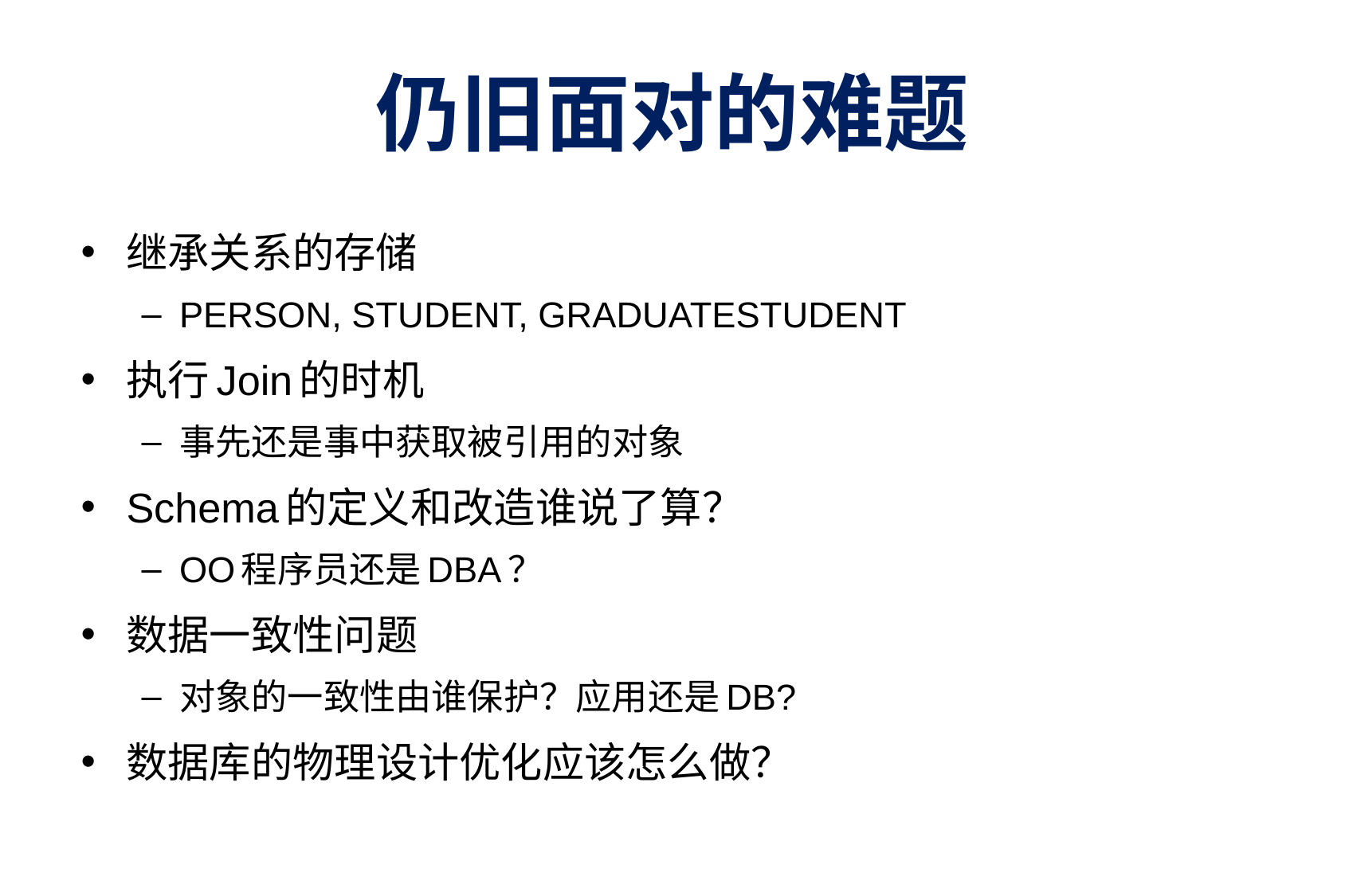

# 仍旧面对的难题
继承关系的存储
PERSON, STUDENT, GRADUATESTUDENT
执行Join的时机
事先还是事中获取被引用的对象
Schema的定义和改造谁说了算？
OO程序员还是DBA？
数据一致性问题
对象的一致性由谁保护？应用还是DB?
数据库的物理设计优化应该怎么做？